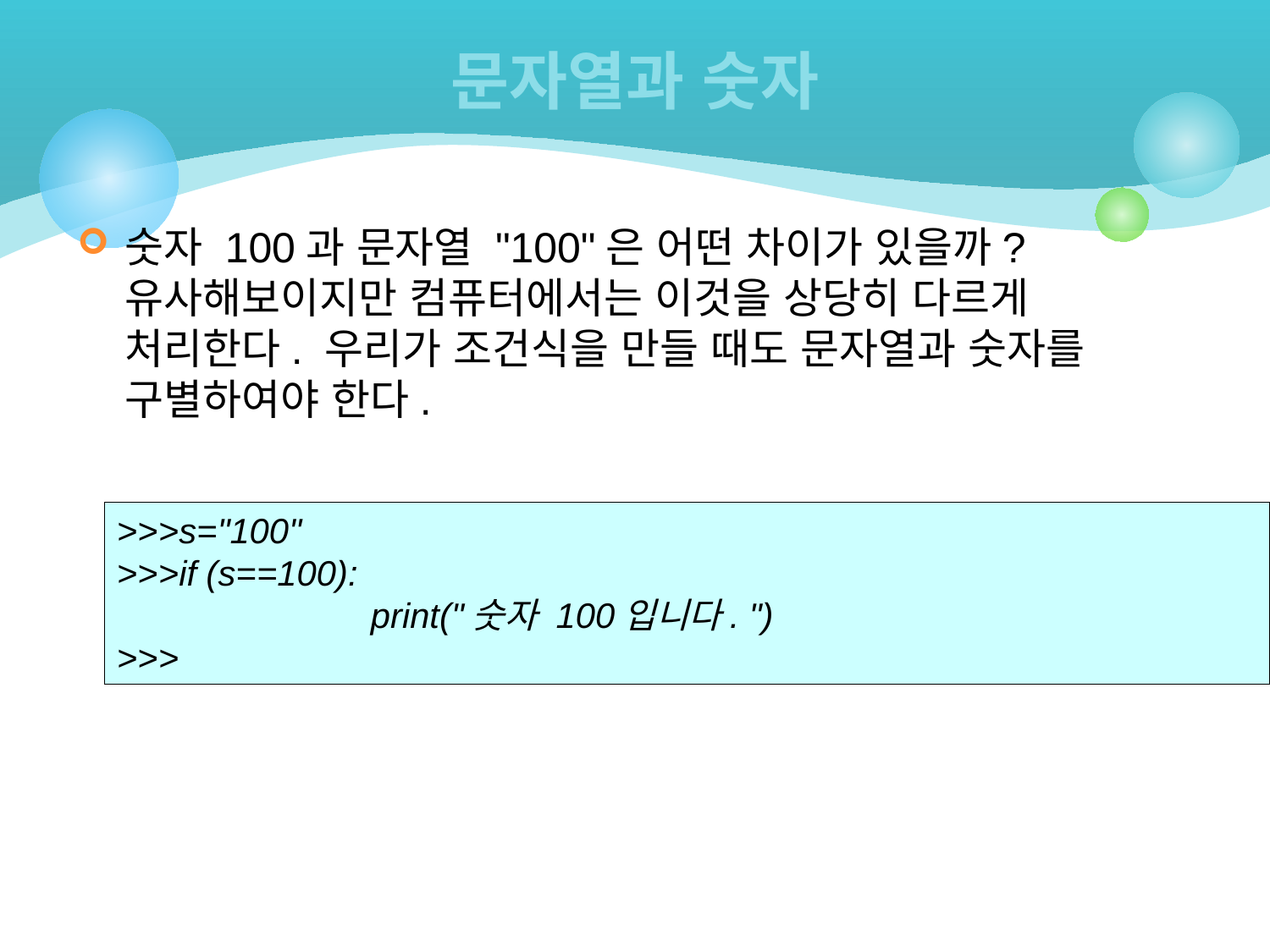

# 문자열과 숫자
숫자 100과 문자열 "100"은 어떤 차이가 있을까? 유사해보이지만 컴퓨터에서는 이것을 상당히 다르게 처리한다. 우리가 조건식을 만들 때도 문자열과 숫자를 구별하여야 한다.
>>>s="100"
>>>if (s==100):
		print("숫자 100입니다. ")
>>>